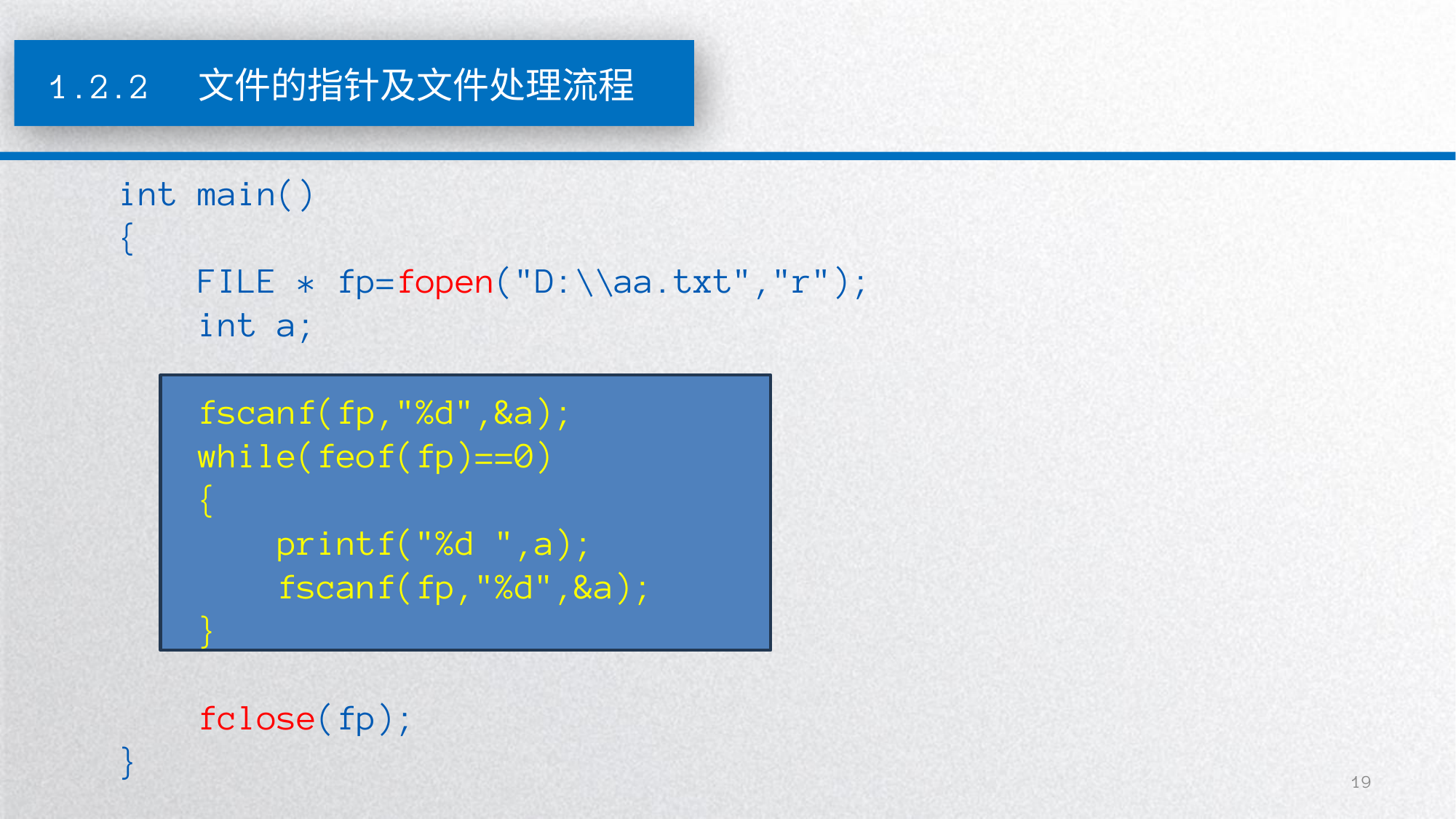

1.2.2  文件的指针及文件处理流程
int main()
{
    FILE * fp=fopen("D:\\aa.txt","r");
    int a;

    fscanf(fp,"%d",&a);
    while(feof(fp)==0)
    {
        printf("%d ",a);
        fscanf(fp,"%d",&a);
    }

    fclose(fp);
}

19